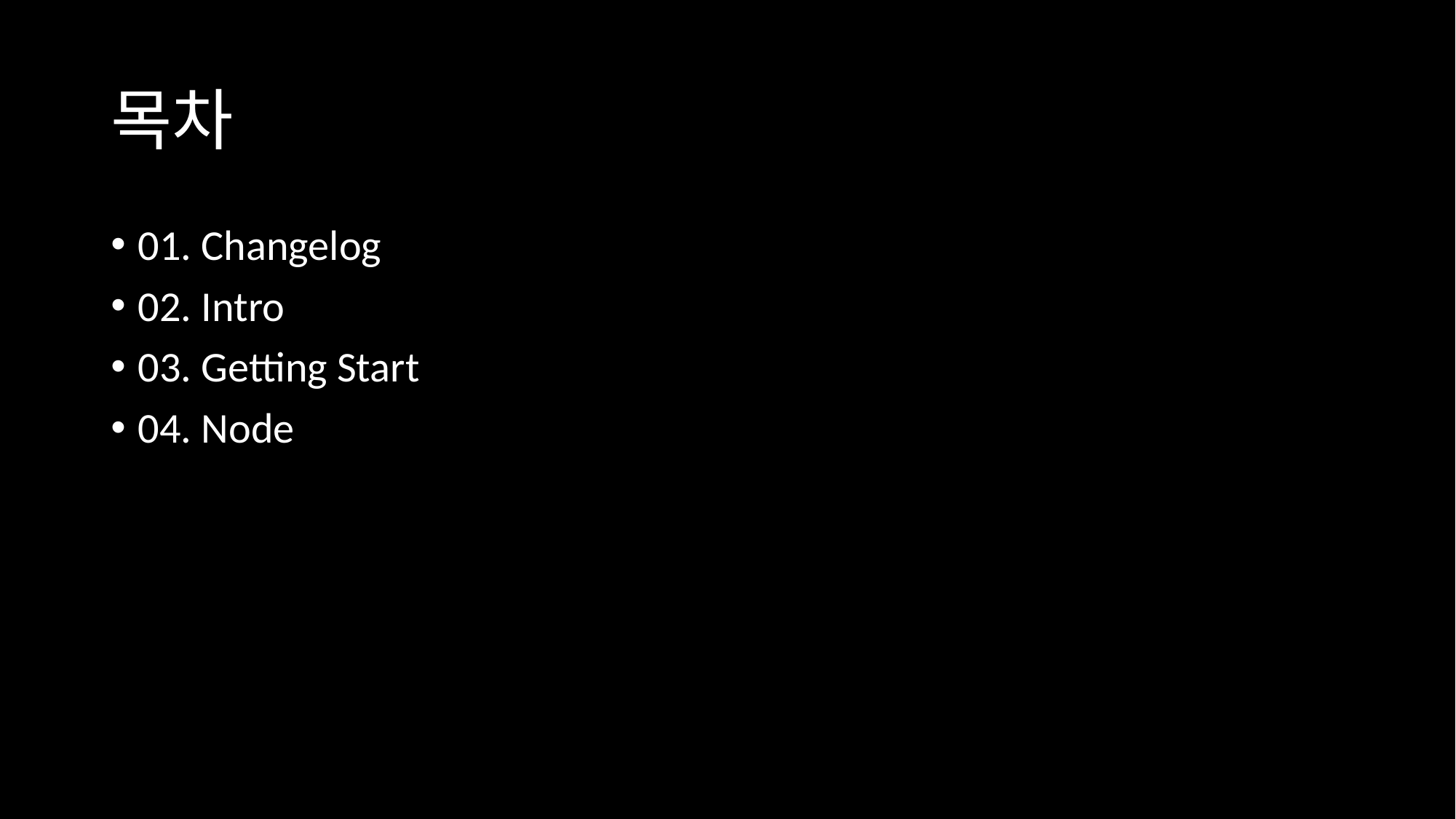

# 목차
01. Changelog
02. Intro
03. Getting Start
04. Node